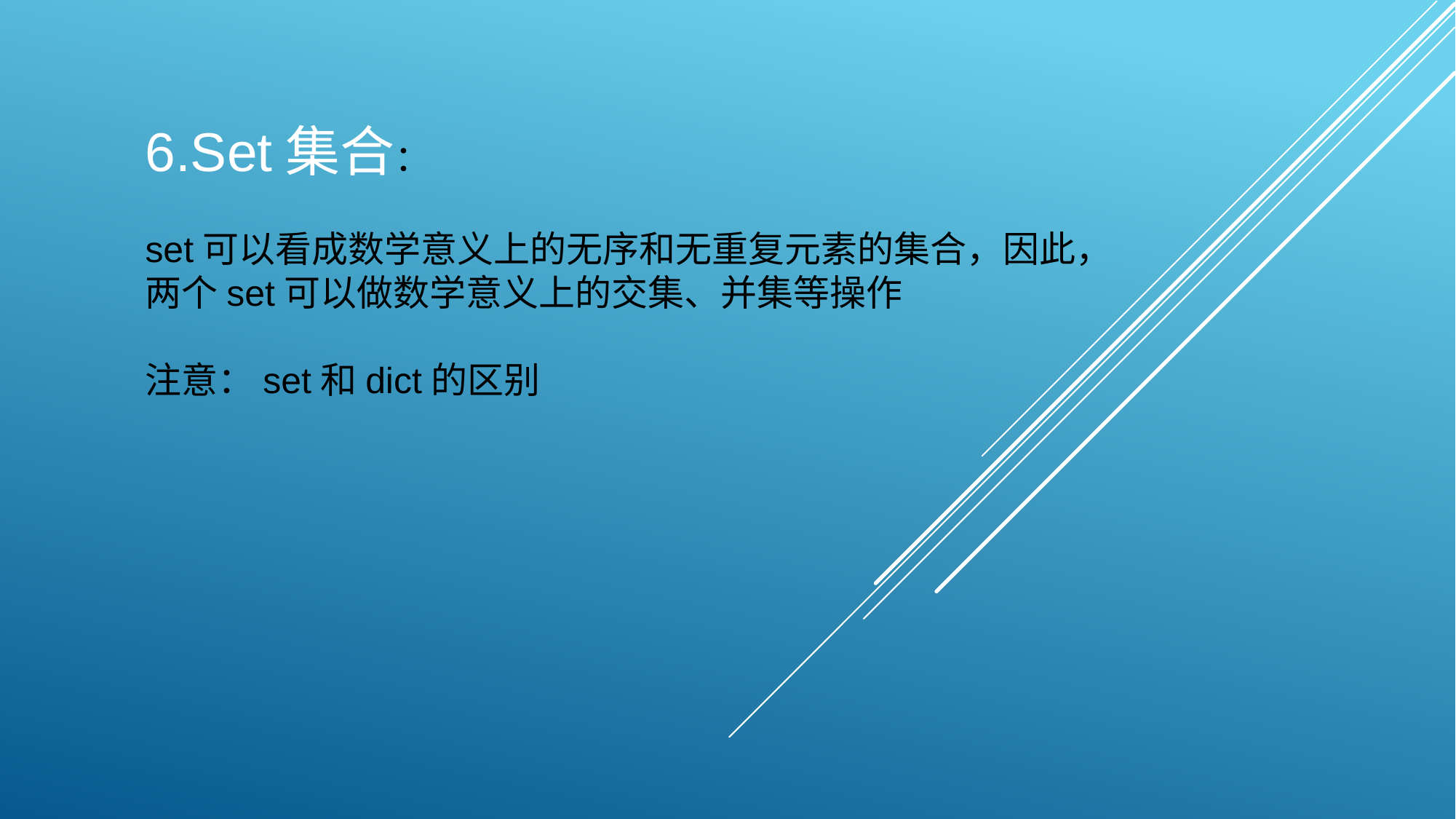

#
6.Set集合：

set可以看成数学意义上的无序和无重复元素的集合，因此，两个set可以做数学意义上的交集、并集等操作

注意：set和dict的区别